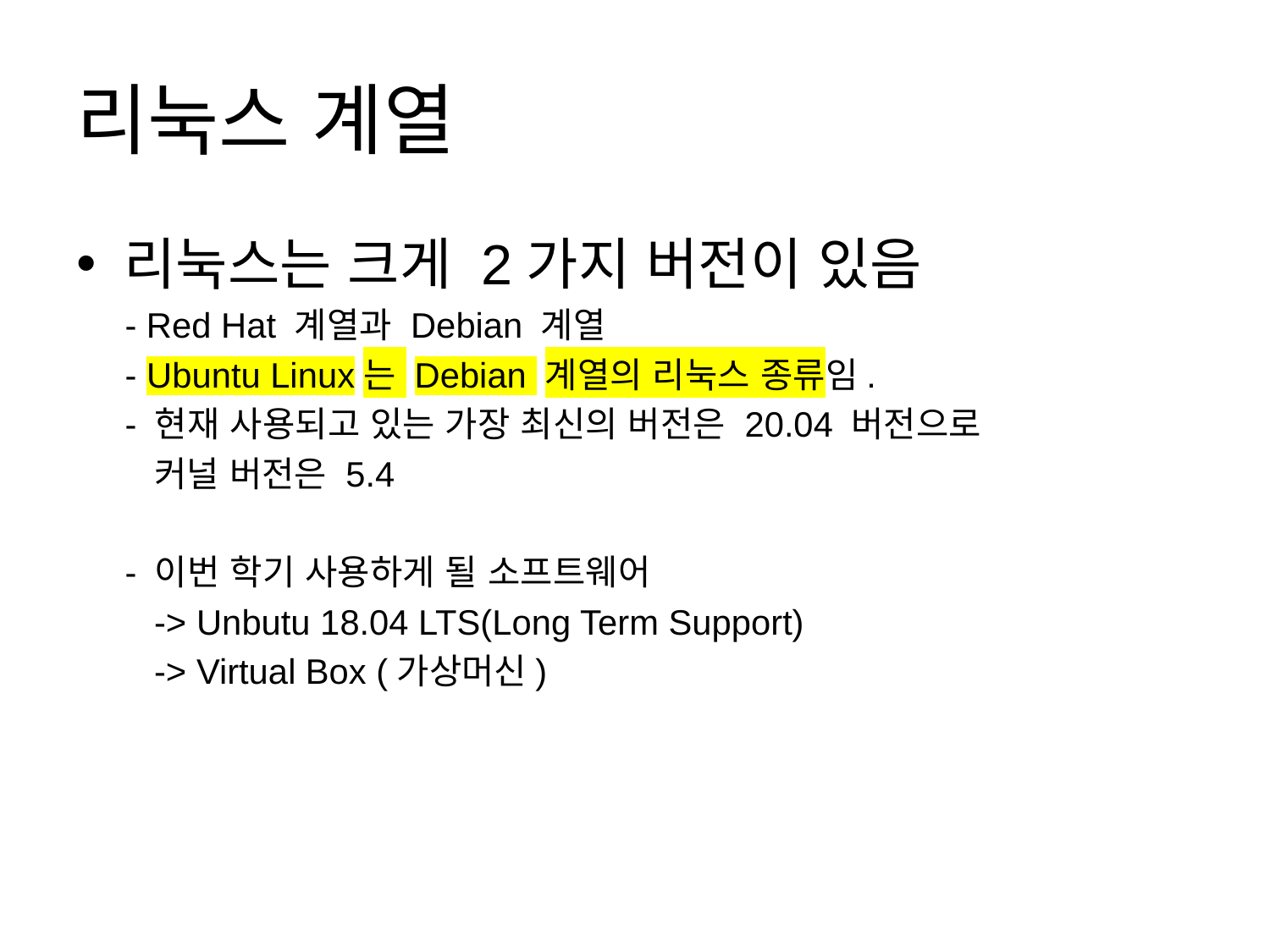

# 리눅스 계열
리눅스는 크게 2가지 버전이 있음
     - Red Hat 계열과 Debian 계열
     - Ubuntu Linux는 Debian 계열의 리눅스 종류임.
     - 현재 사용되고 있는 가장 최신의 버전은 20.04 버전으로
       커널 버전은 5.4

     - 이번 학기 사용하게 될 소프트웨어
        -> Unbutu 18.04 LTS(Long Term Support)
        -> Virtual Box (가상머신)